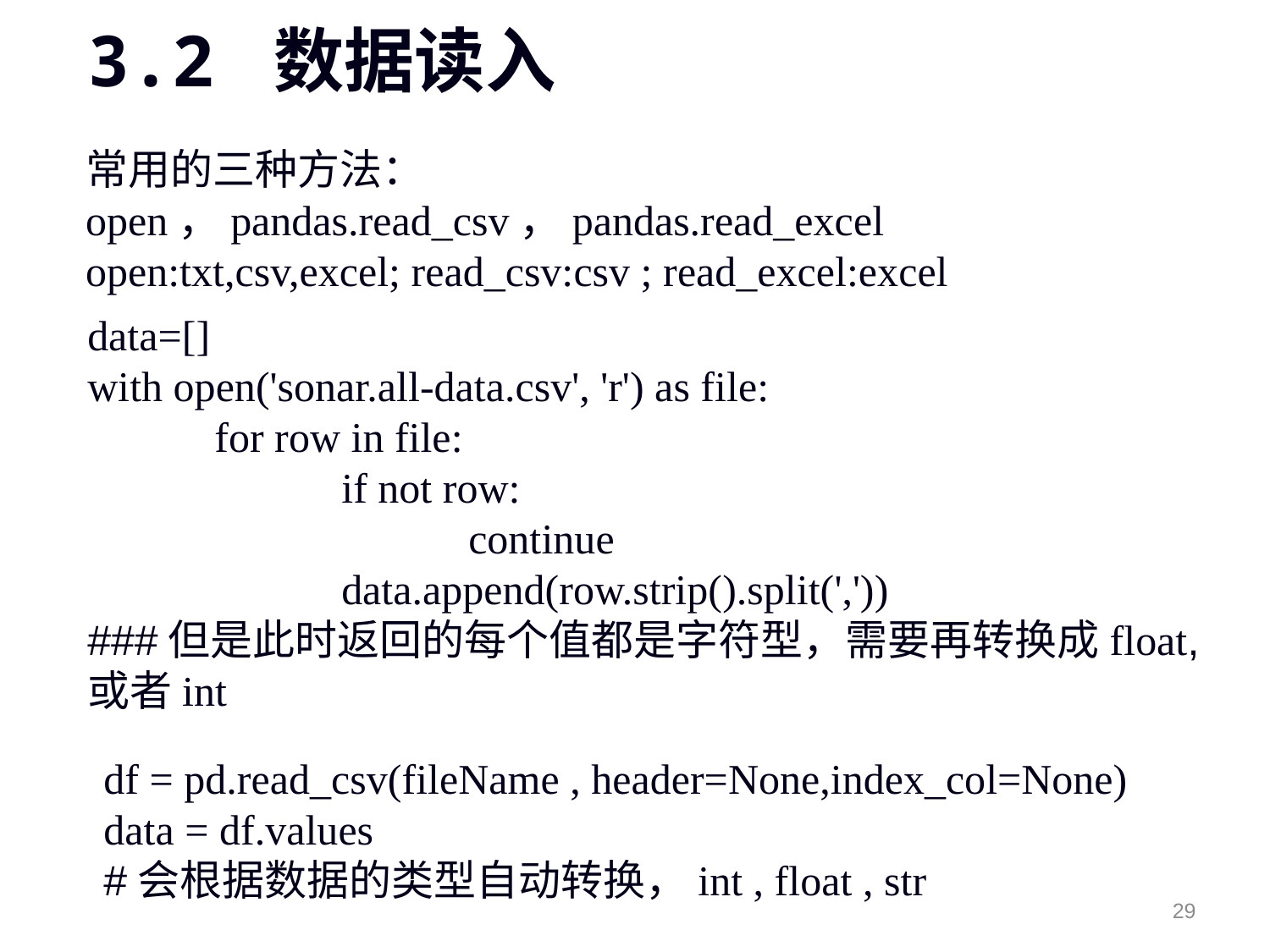

# 3.2 数据读入
常用的三种方法：
open，pandas.read_csv，pandas.read_excel
open:txt,csv,excel; read_csv:csv ; read_excel:excel

data=[]
with open('sonar.all-data.csv', 'r') as file:
	for row in file:
		if not row:
			continue
		data.append(row.strip().split(','))
###但是此时返回的每个值都是字符型，需要再转换成float,或者int
df = pd.read_csv(fileName , header=None,index_col=None)
data = df.values
#会根据数据的类型自动转换，int , float , str